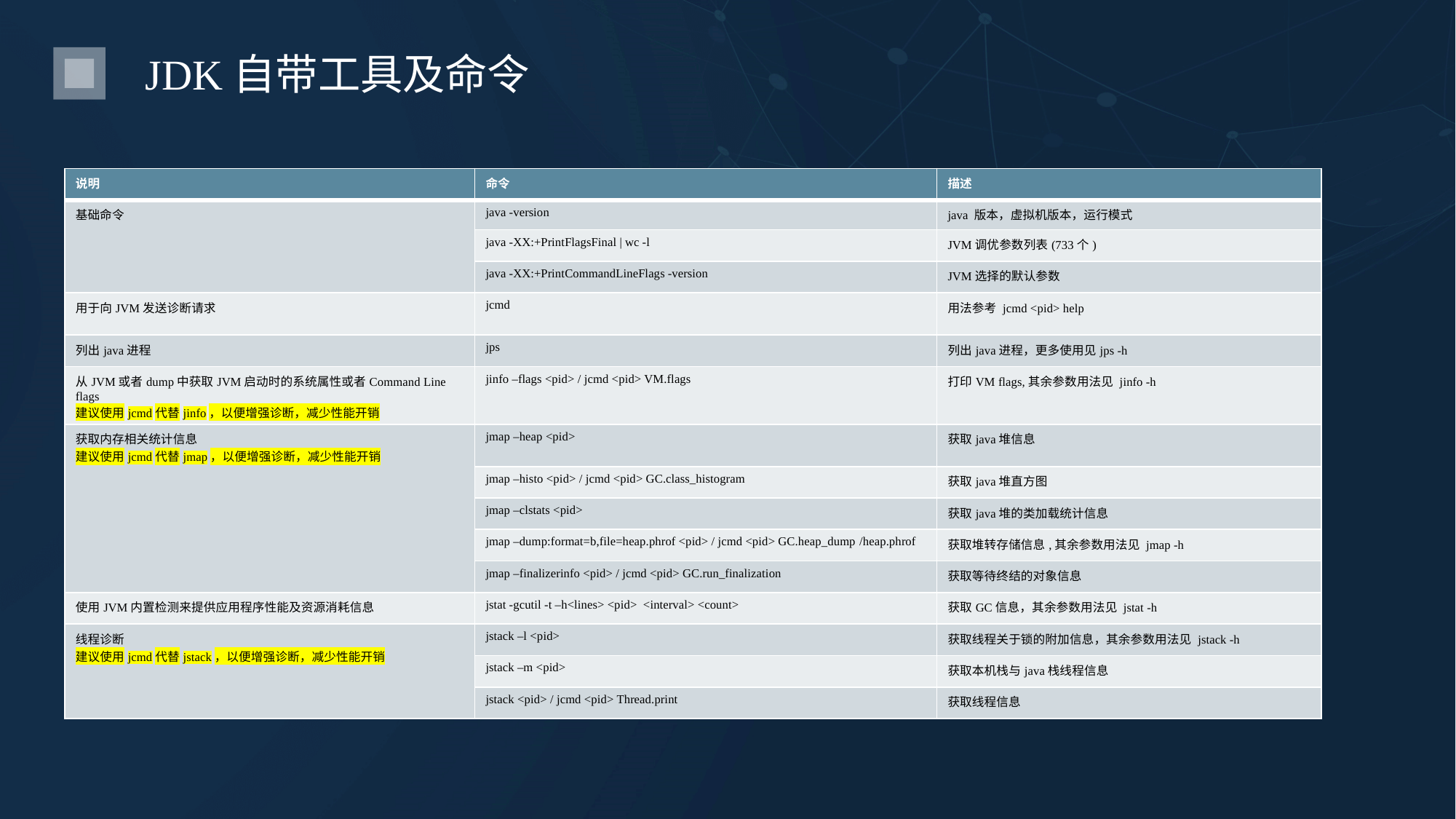

JDK自带工具及命令

| 说明 | 命令 | 描述 |
| --- | --- | --- |
| 基础命令 | java -version | java 版本，虚拟机版本，运行模式 |
|  | java -XX:+PrintFlagsFinal | wc -l | JVM调优参数列表(733个) |
|  | java -XX:+PrintCommandLineFlags -version | JVM选择的默认参数 |
| 用于向JVM发送诊断请求 | jcmd | 用法参考 jcmd <pid> help |
| 列出java进程 | jps | 列出java进程，更多使用见jps -h |
| 从JVM或者dump中获取JVM启动时的系统属性或者Command Line flags 建议使用jcmd代替jinfo，以便增强诊断，减少性能开销 | jinfo –flags <pid> / jcmd <pid> VM.flags | 打印VM flags,其余参数用法见 jinfo -h |
| 获取内存相关统计信息 建议使用jcmd代替jmap，以便增强诊断，减少性能开销 | jmap –heap <pid> | 获取java堆信息 |
|  | jmap –histo <pid> / jcmd <pid> GC.class\_histogram | 获取java堆直方图 |
|  | jmap –clstats <pid> | 获取java堆的类加载统计信息 |
|  | jmap –dump:format=b,file=heap.phrof <pid> / jcmd <pid> GC.heap\_dump /heap.phrof | 获取堆转存储信息,其余参数用法见 jmap -h |
|  | jmap –finalizerinfo <pid> / jcmd <pid> GC.run\_finalization | 获取等待终结的对象信息 |
| 使用JVM内置检测来提供应用程序性能及资源消耗信息 | jstat -gcutil -t –h<lines> <pid> <interval> <count> | 获取GC信息，其余参数用法见 jstat -h |
| 线程诊断 建议使用jcmd代替jstack，以便增强诊断，减少性能开销 | jstack –l <pid> | 获取线程关于锁的附加信息，其余参数用法见 jstack -h |
|  | jstack –m <pid> | 获取本机栈与java栈线程信息 |
|  | jstack <pid> / jcmd <pid> Thread.print | 获取线程信息 |